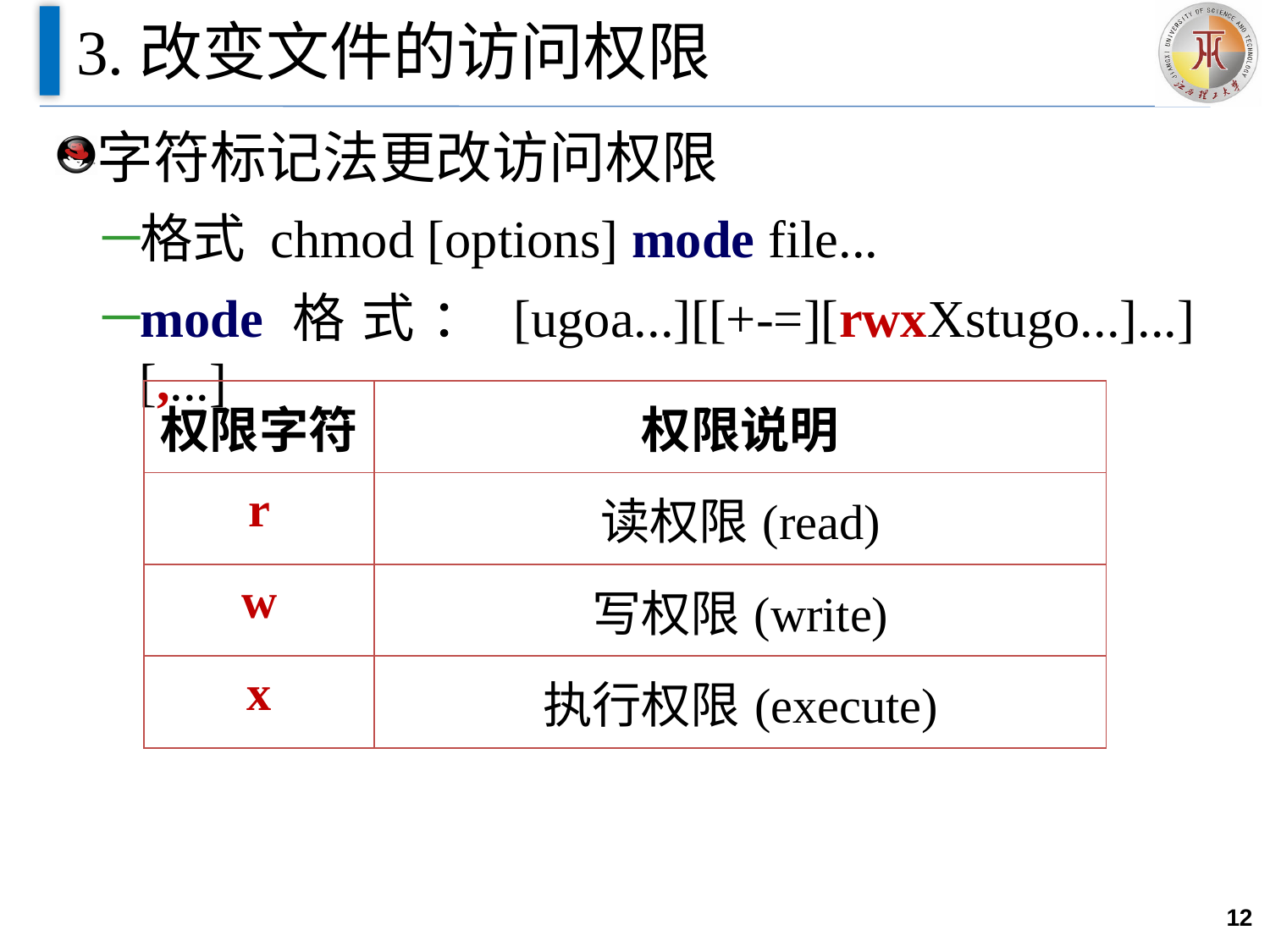

# 3.改变文件的访问权限
字符标记法更改访问权限
格式 chmod [options] mode file...
mode格式：[ugoa...][[+-=][rwxXstugo...]...][,...]

| 权限字符 | 权限说明 |
| --- | --- |
| r | 读权限(read) |
| w | 写权限(write) |
| x | 执行权限(execute) |
12